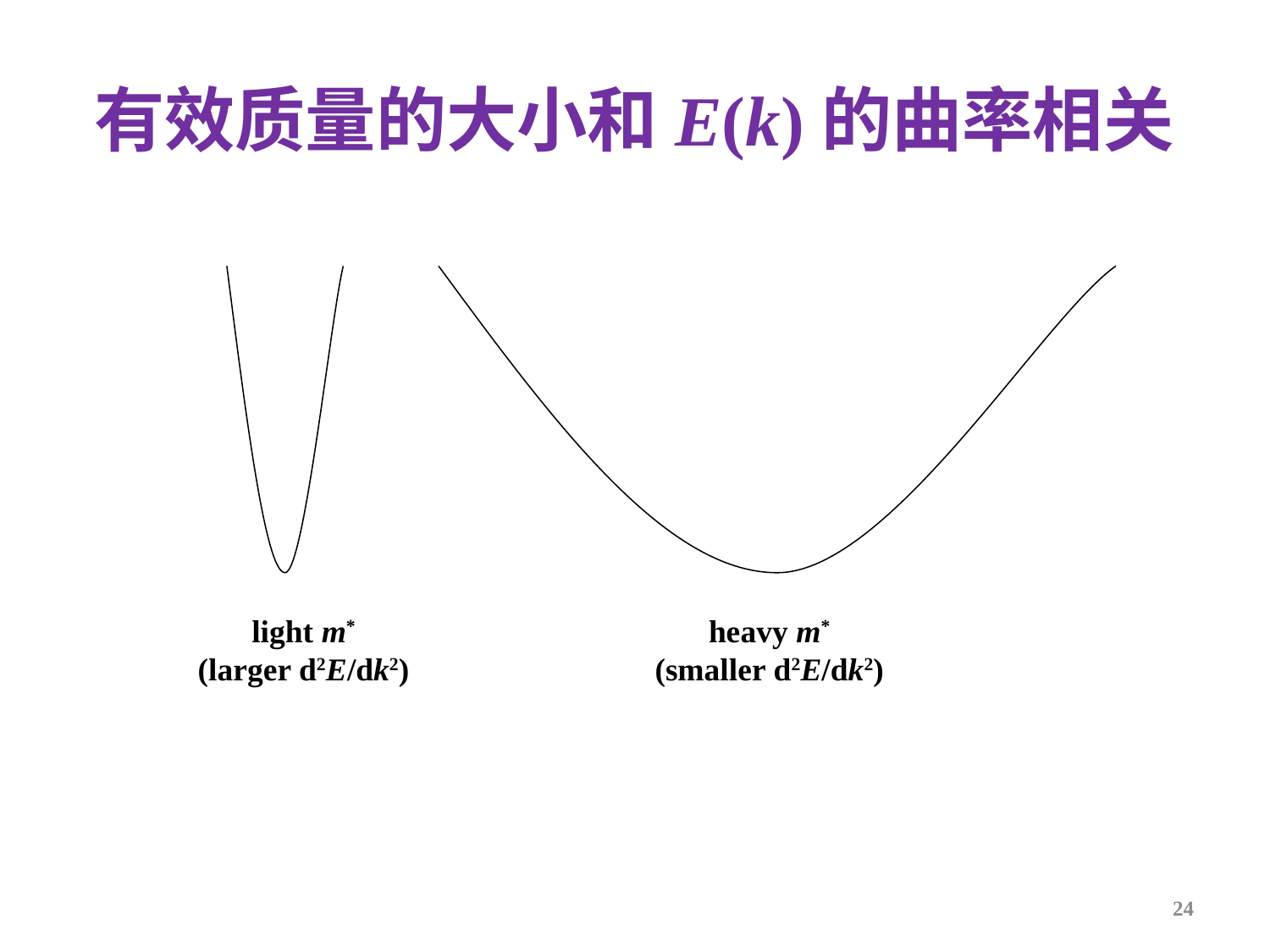

# 有效质量的大小和E(k)的曲率相关

light m*
(larger d2E/dk2)
heavy m*
(smaller d2E/dk2)
24